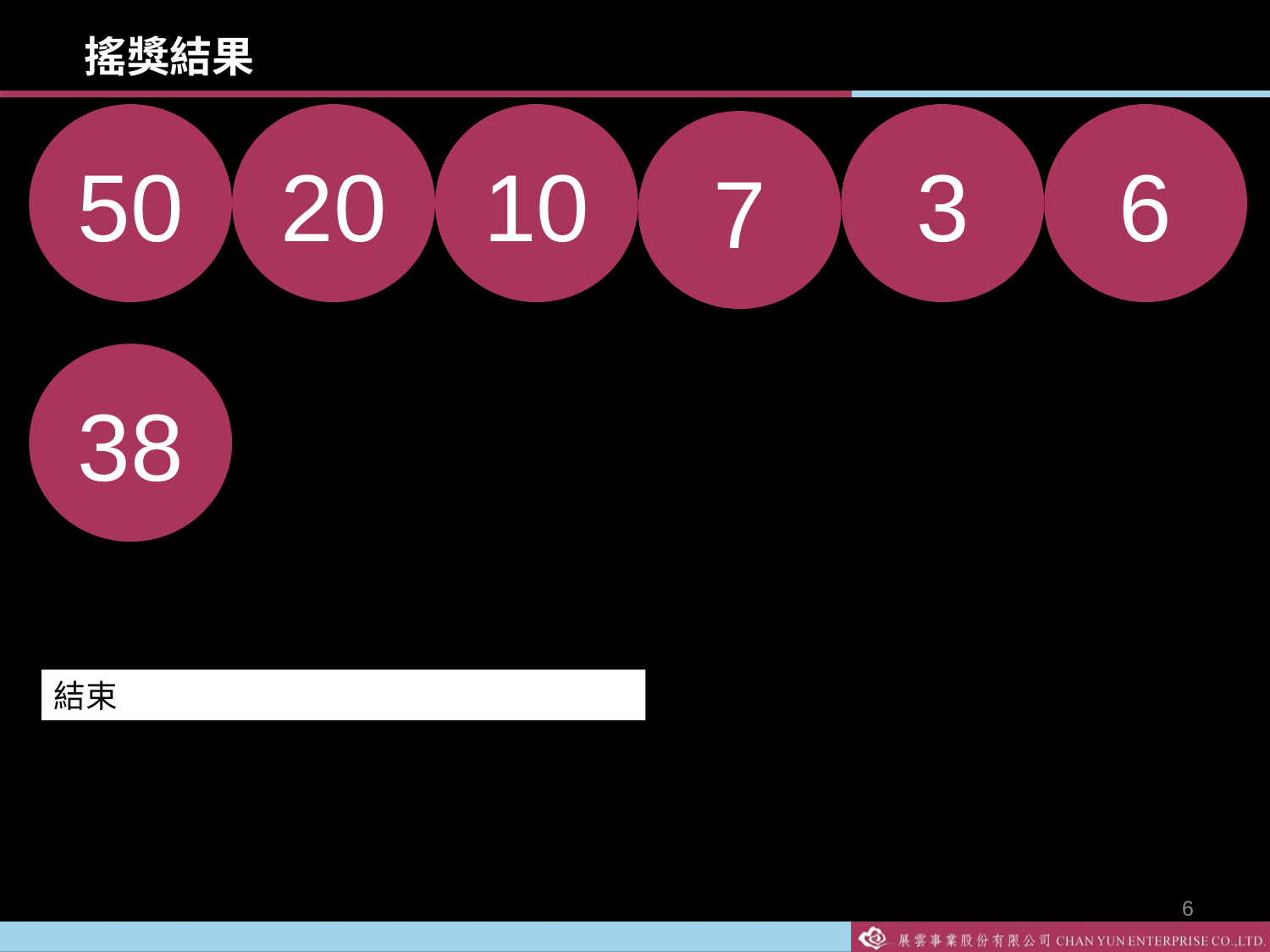

# 搖獎結果
50
20
10
3
6
7
38
結束